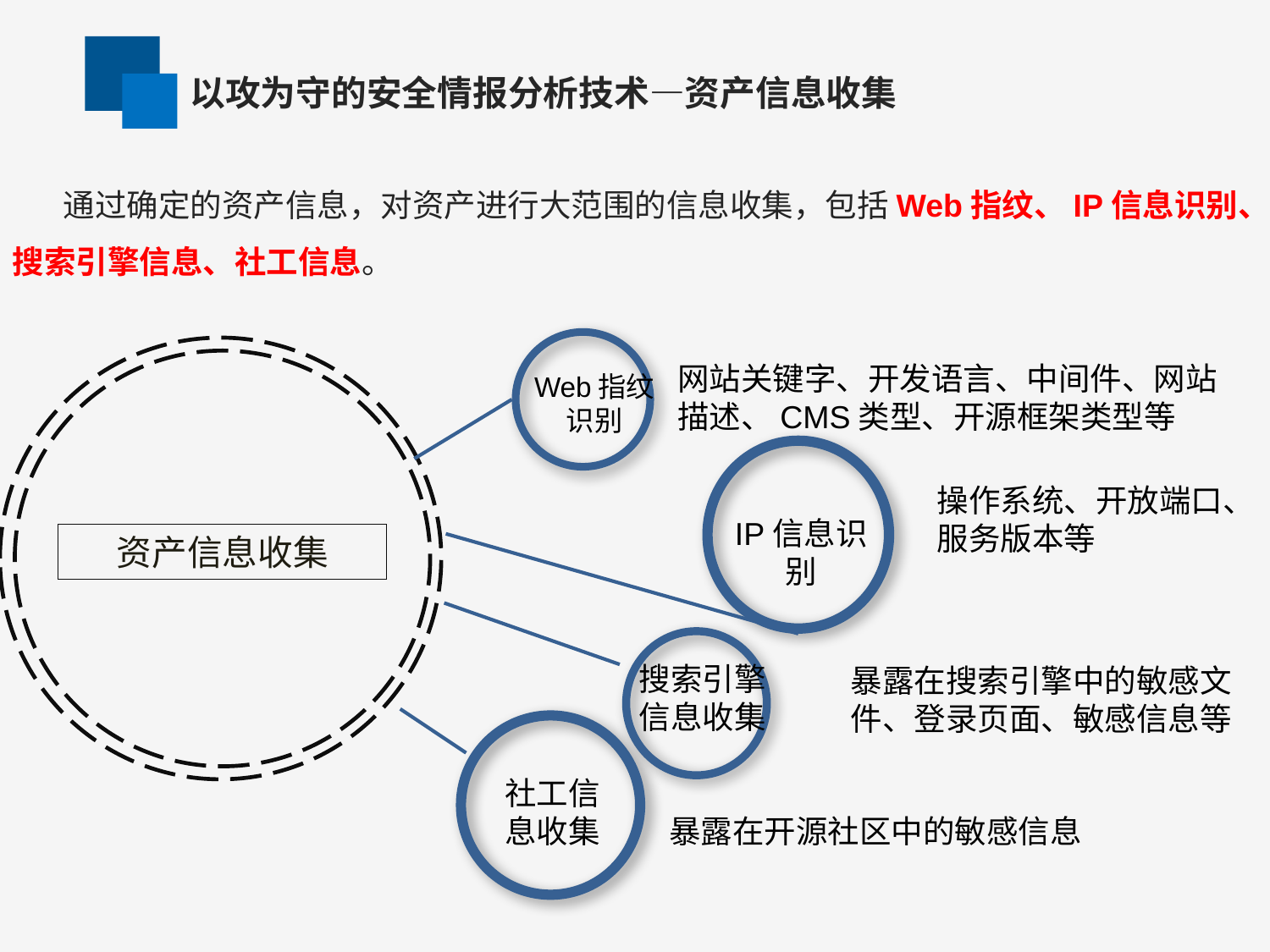

以攻为守的安全情报分析技术—资产信息收集
      通过确定的资产信息，对资产进行大范围的信息收集，包括Web指纹、IP信息识别、搜索引擎信息、社工信息。

资产信息收集
网站关键字、开发语言、中间件、网站描述、CMS类型、开源框架类型等
Web指纹识别

操作系统、开放端口、服务版本等
IP信息识别

搜索引擎信息收集
暴露在搜索引擎中的敏感文件、登录页面、敏感信息等

社工信息收集
暴露在开源社区中的敏感信息